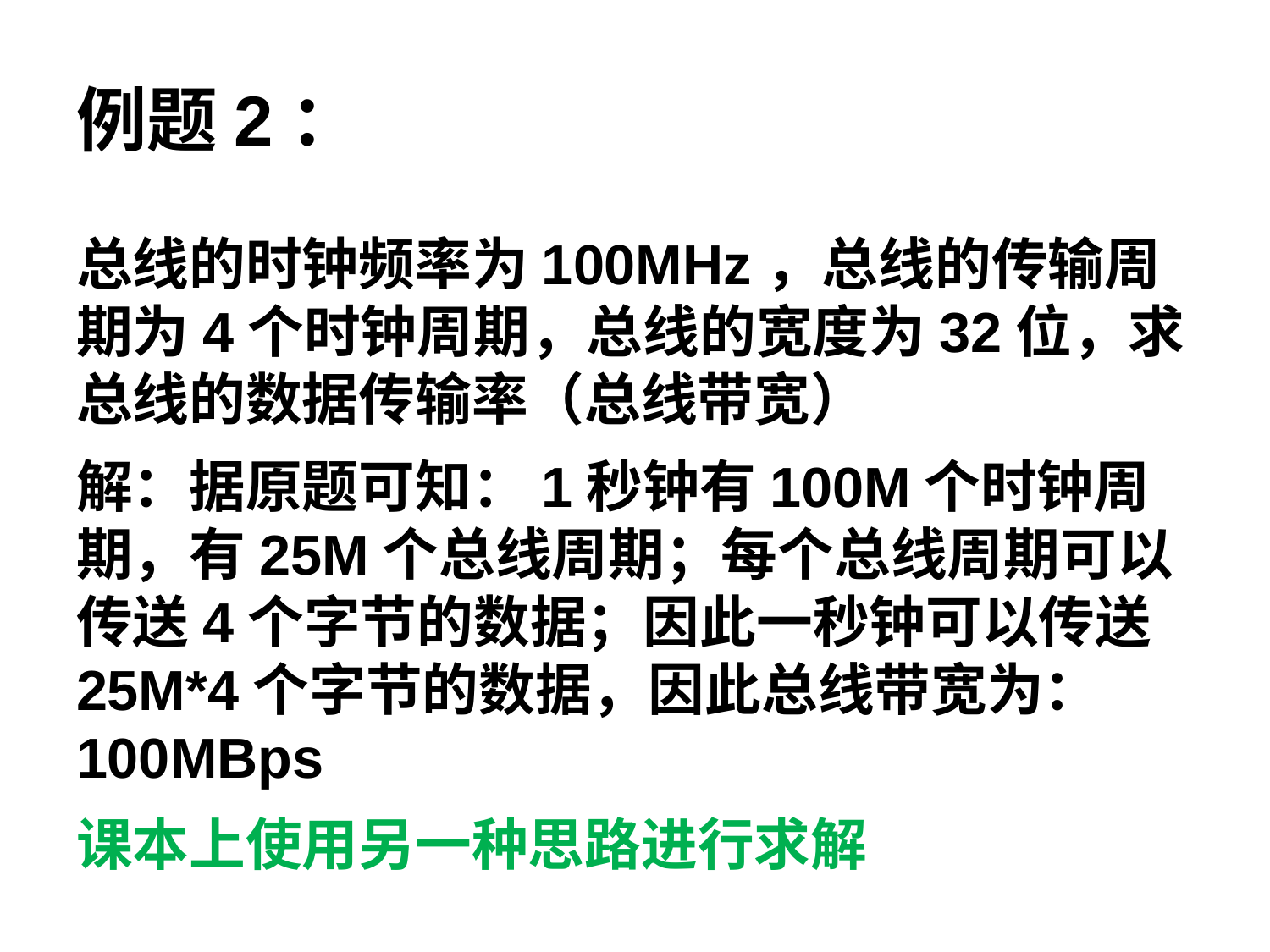

# 例题2：
总线的时钟频率为100MHz，总线的传输周期为4个时钟周期，总线的宽度为32位，求总线的数据传输率（总线带宽）
解：据原题可知：1秒钟有100M个时钟周期，有25M个总线周期；每个总线周期可以传送4个字节的数据；因此一秒钟可以传送25M*4个字节的数据，因此总线带宽为：100MBps
课本上使用另一种思路进行求解